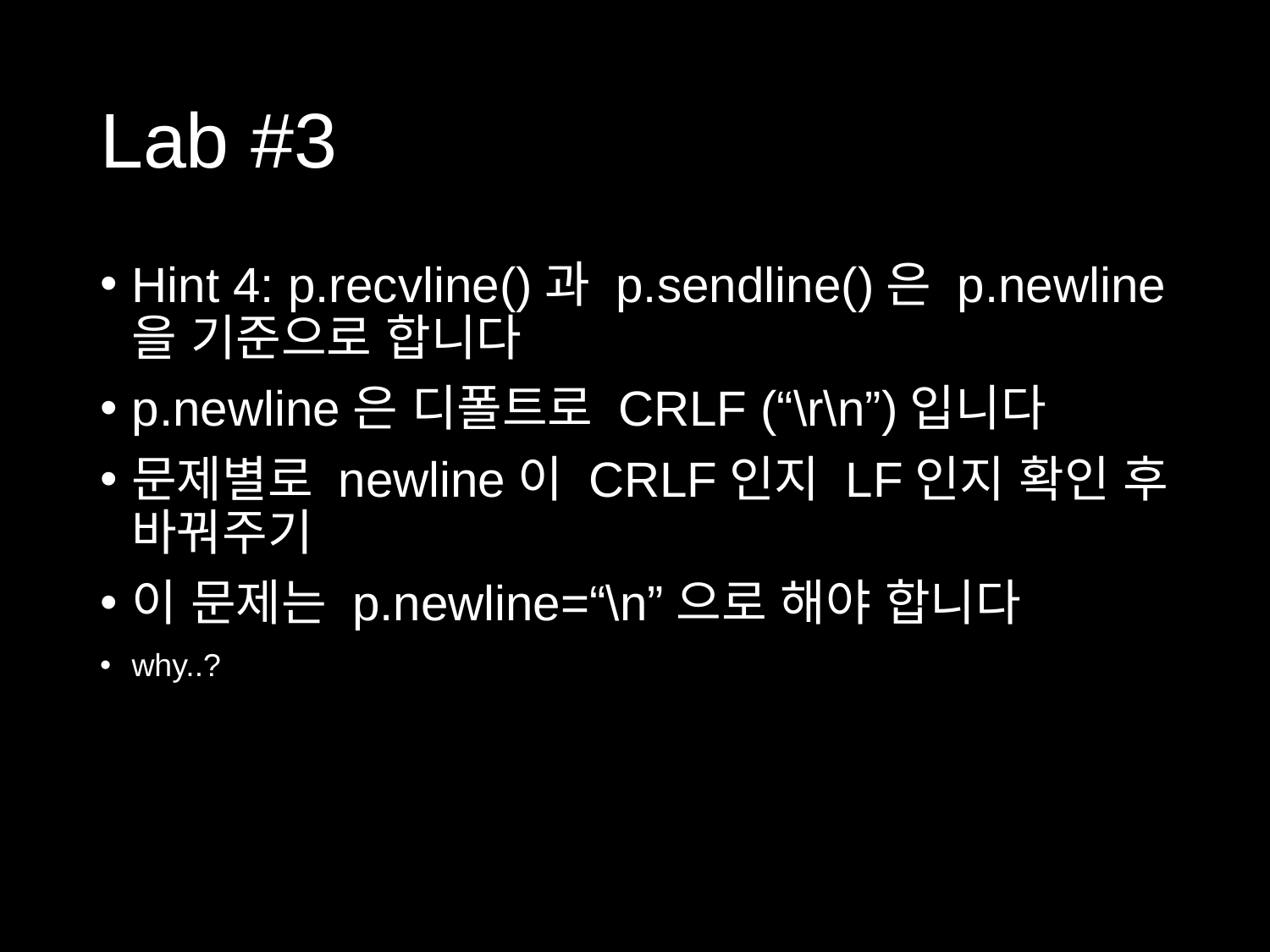

# Lab #3
Hint 4: p.recvline()과 p.sendline()은 p.newline을 기준으로 합니다
p.newline은 디폴트로 CRLF (“\r\n”)입니다
문제별로 newline이 CRLF인지 LF인지 확인 후 바꿔주기
이 문제는 p.newline=“\n”으로 해야 합니다
why..?